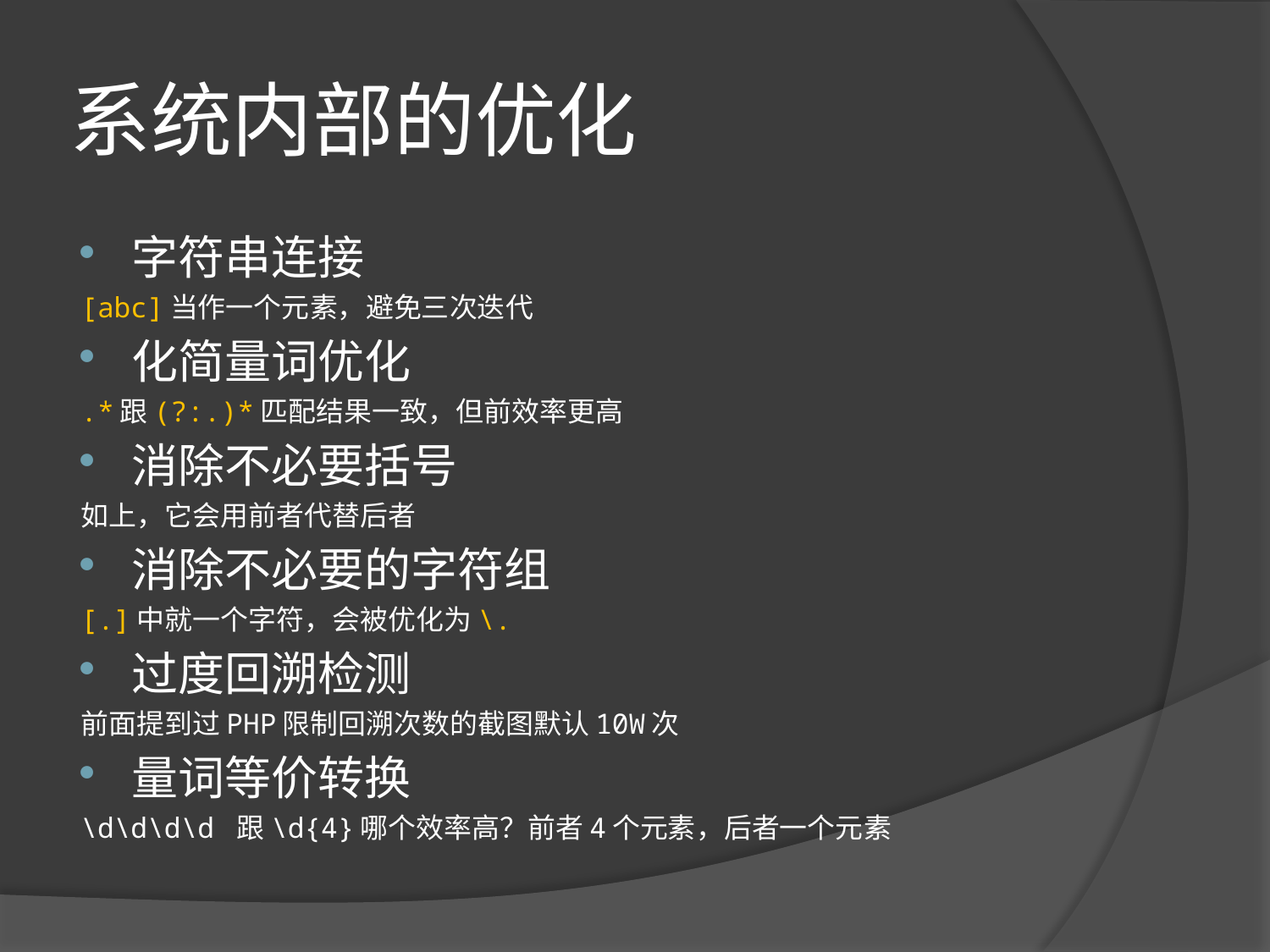

# 系统内部的优化
字符串连接
[abc]当作一个元素，避免三次迭代
化简量词优化
.*跟(?:.)*匹配结果一致，但前效率更高
消除不必要括号
如上，它会用前者代替后者
消除不必要的字符组
[.]中就一个字符，会被优化为\.
过度回溯检测
前面提到过PHP限制回溯次数的截图默认10W次
量词等价转换
\d\d\d\d 跟\d{4}哪个效率高？前者4个元素，后者一个元素